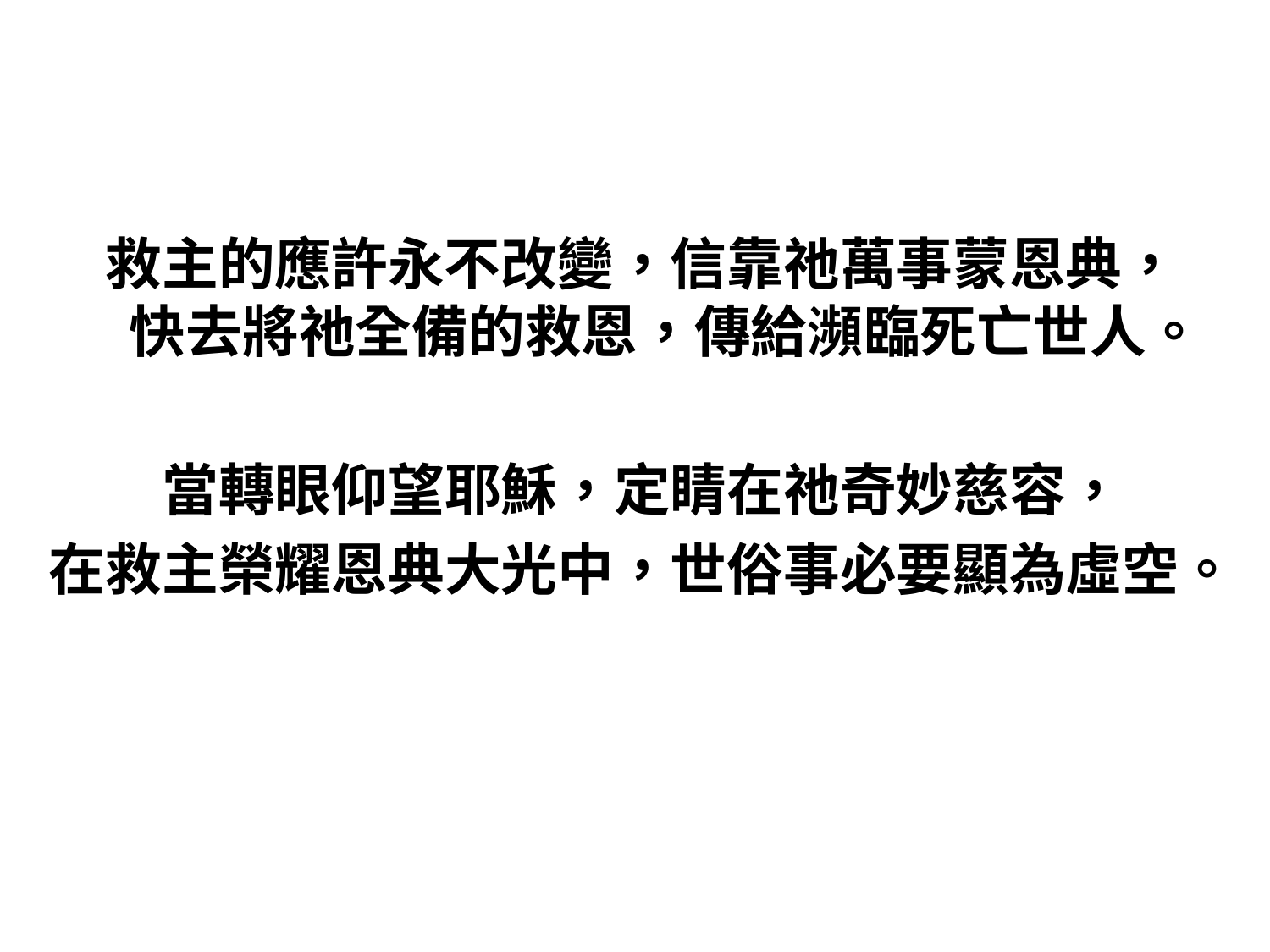

#
救主的應許永不改變，信靠祂萬事蒙恩典，
快去將祂全備的救恩，傳給瀕臨死亡世人。

當轉眼仰望耶穌，定睛在祂奇妙慈容，
在救主榮耀恩典大光中，世俗事必要顯為虛空。